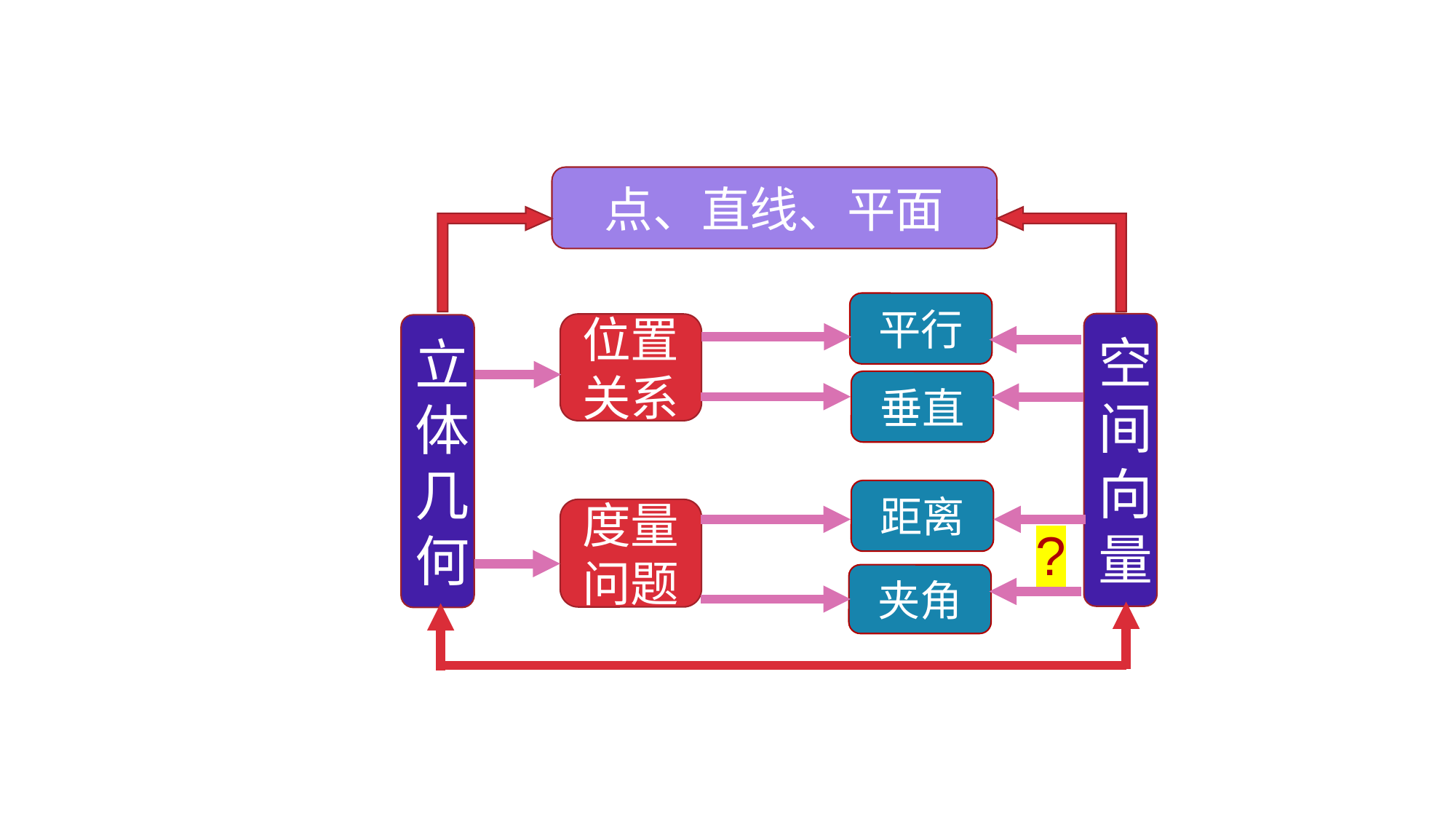

点、直线、平面

平行
空间向量
位置关系
立体几何
垂直
距离
度量问题
?
夹角